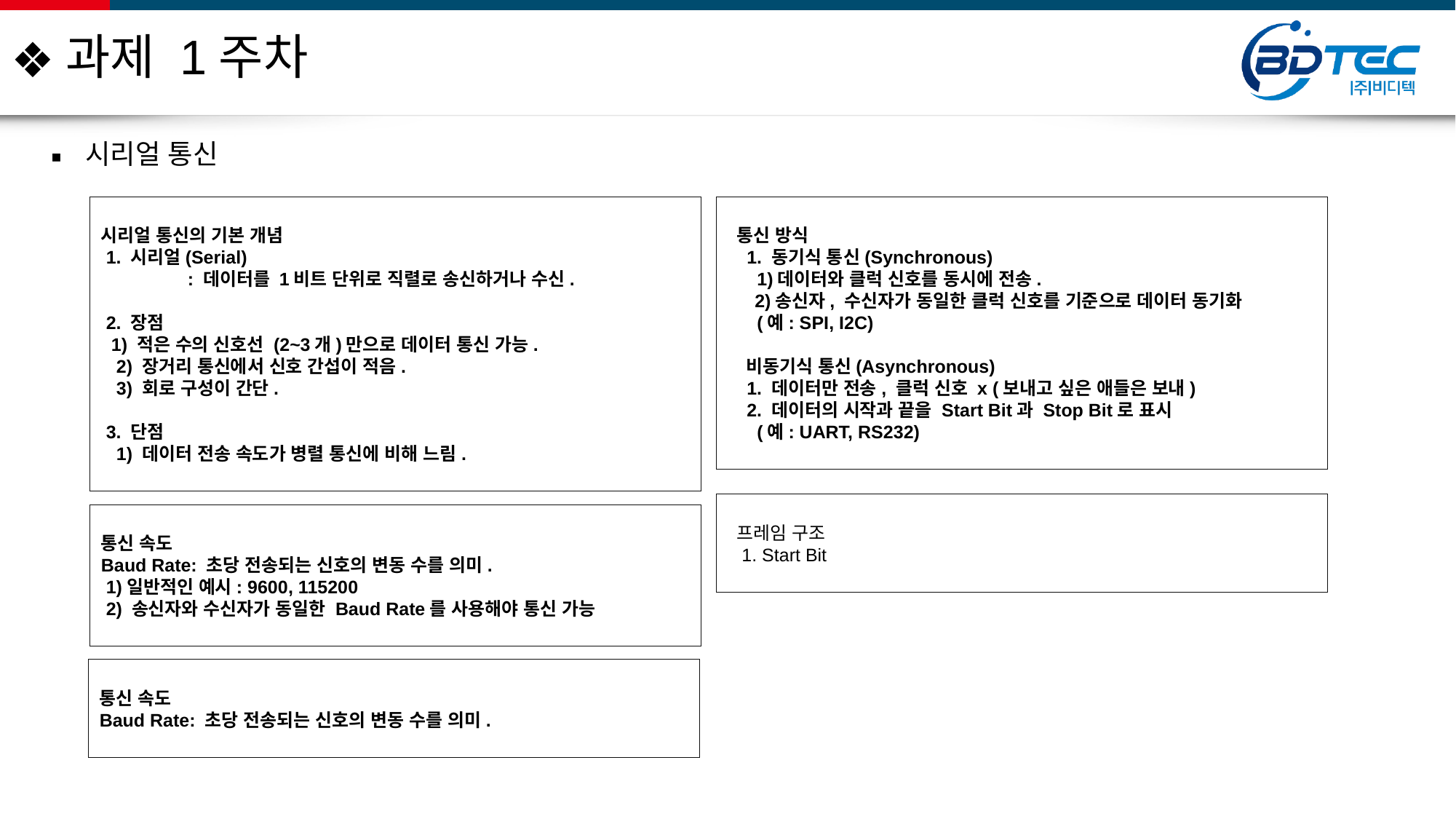

과제 1주차
시리얼 통신

시리얼 통신의 기본 개념
 1. 시리얼(Serial)
                 : 데이터를 1비트 단위로 직렬로 송신하거나 수신.

 2. 장점
  1) 적은 수의 신호선 (2~3개)만으로 데이터 통신 가능.
   2) 장거리 통신에서 신호 간섭이 적음.
   3) 회로 구성이 간단.

 3. 단점
   1) 데이터 전송 속도가 병렬 통신에 비해 느림.

통신 방식
  1. 동기식 통신(Synchronous)
    1)데이터와 클럭 신호를 동시에 전송.
	2)송신자, 수신자가 동일한 클럭 신호를 기준으로 데이터 동기화
    (예: SPI, I2C)

 비동기식 통신(Asynchronous)
  1. 데이터만 전송, 클럭 신호 x (보내고 싶은 애들은 보내)
  2. 데이터의 시작과 끝을 Start Bit과 Stop Bit로 표시
    (예: UART, RS232)

프레임 구조
 1. Start Bit

통신 속도
Baud Rate: 초당 전송되는 신호의 변동 수를 의미.
 1)일반적인 예시: 9600, 115200
 2) 송신자와 수신자가 동일한 Baud Rate를 사용해야 통신 가능

통신 속도
Baud Rate: 초당 전송되는 신호의 변동 수를 의미.